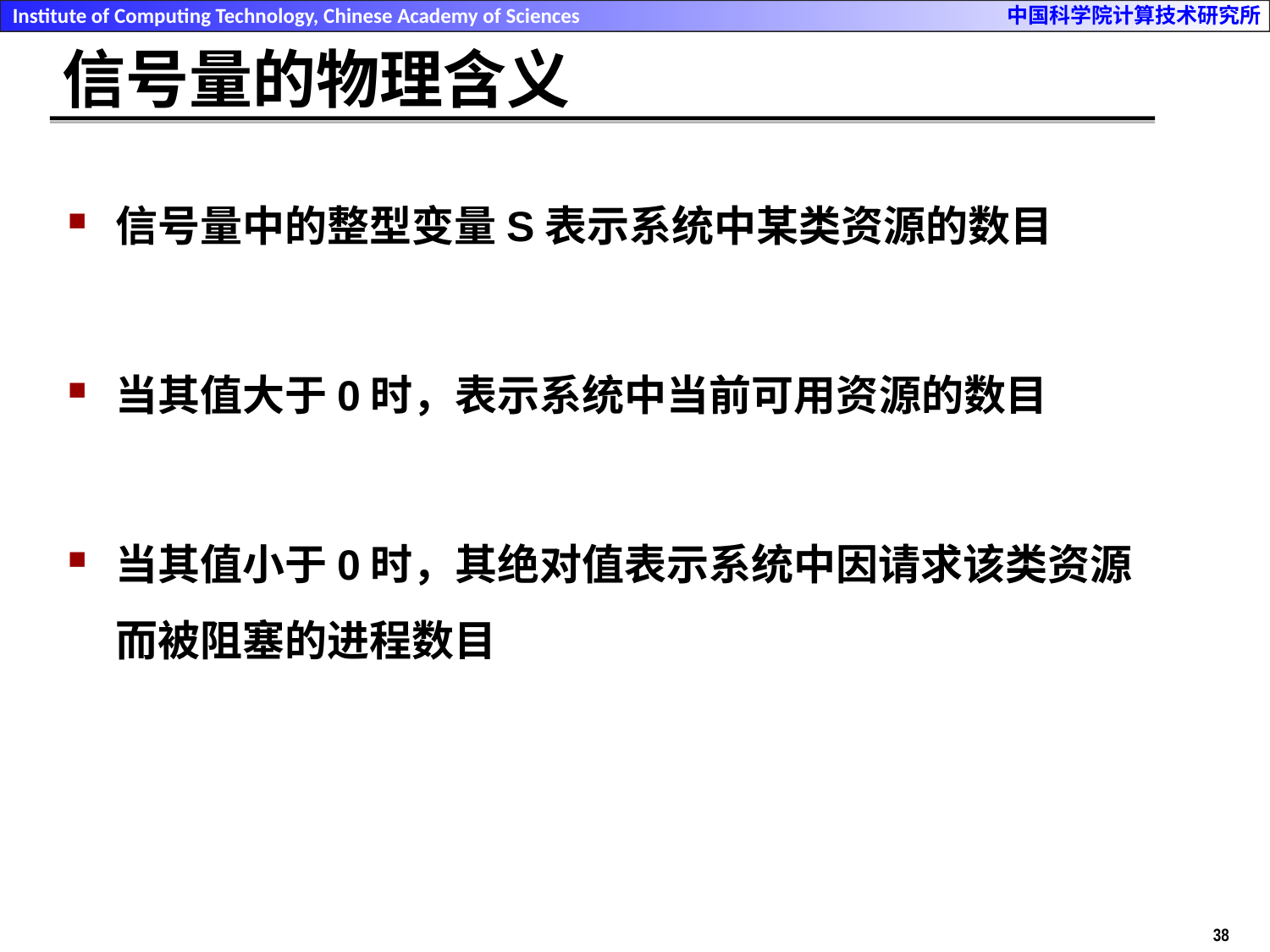

# 信号量的物理含义
信号量中的整型变量S表示系统中某类资源的数目

当其值大于0时，表示系统中当前可用资源的数目

当其值小于0时，其绝对值表示系统中因请求该类资源而被阻塞的进程数目